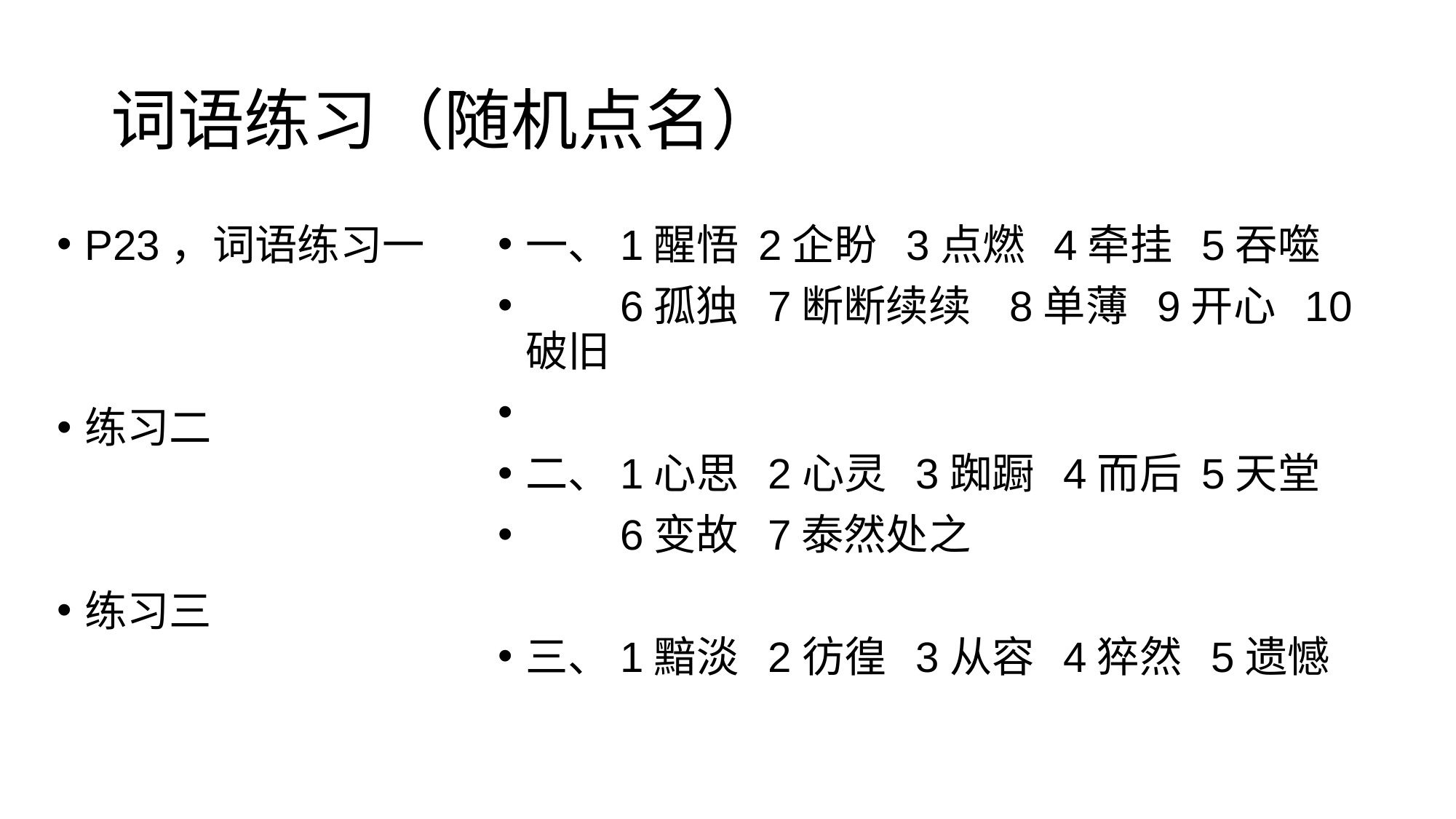

# 词语练习（随机点名）
P23，词语练习一

练习二

练习三
一、1醒悟 2企盼  3点燃  4牵挂  5吞噬
        6孤独  7断断续续   8单薄  9开心  10破旧

二、1心思  2心灵  3踟蹰  4而后 5天堂
        6变故  7泰然处之

三、1黯淡  2彷徨  3从容  4猝然  5遗憾